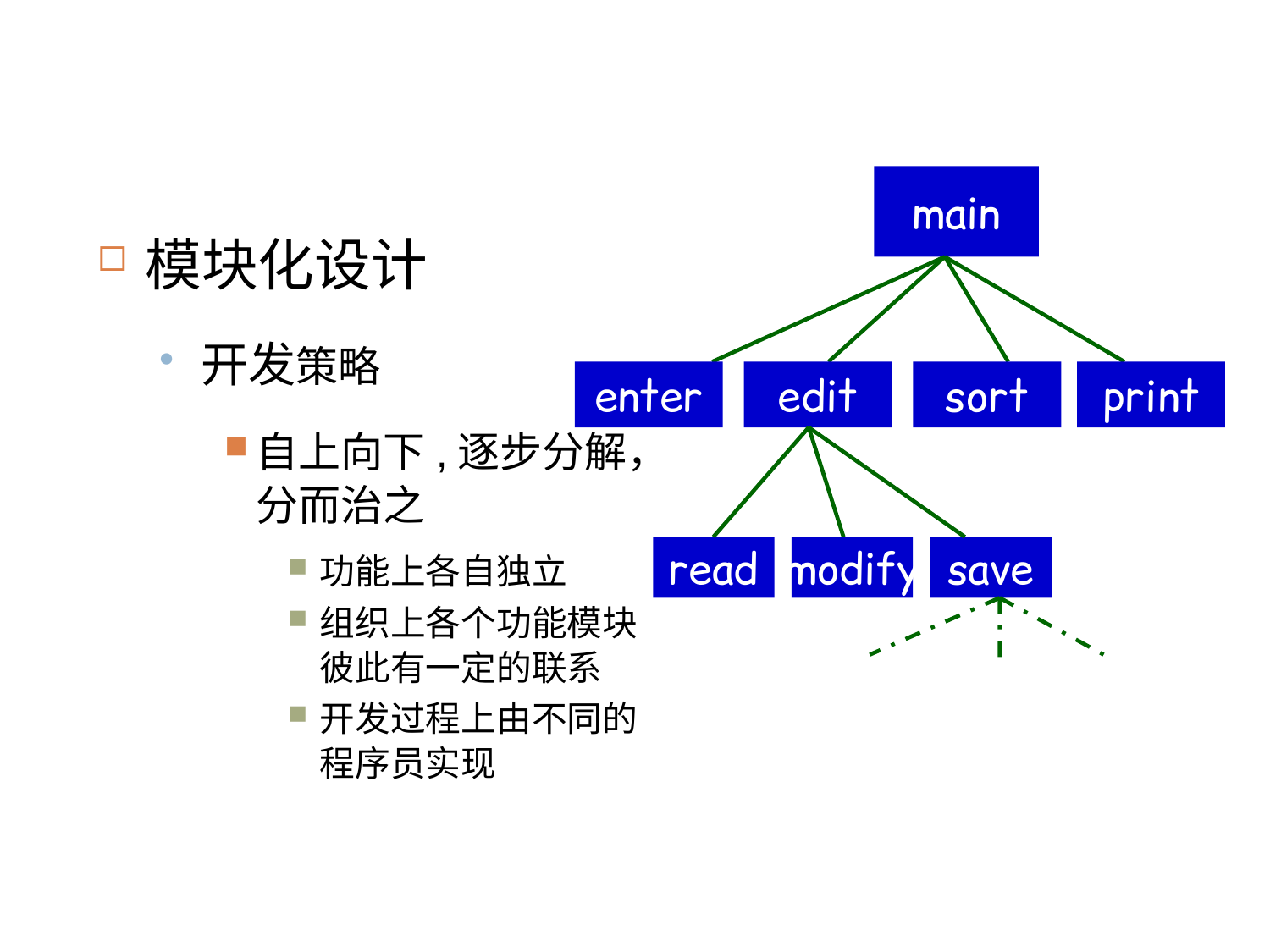

main

enter
edit
sort
print

read
modify
save

# 模块化设计
开发策略
自上向下,逐步分解，分而治之
功能上各自独立
组织上各个功能模块彼此有一定的联系
开发过程上由不同的程序员实现